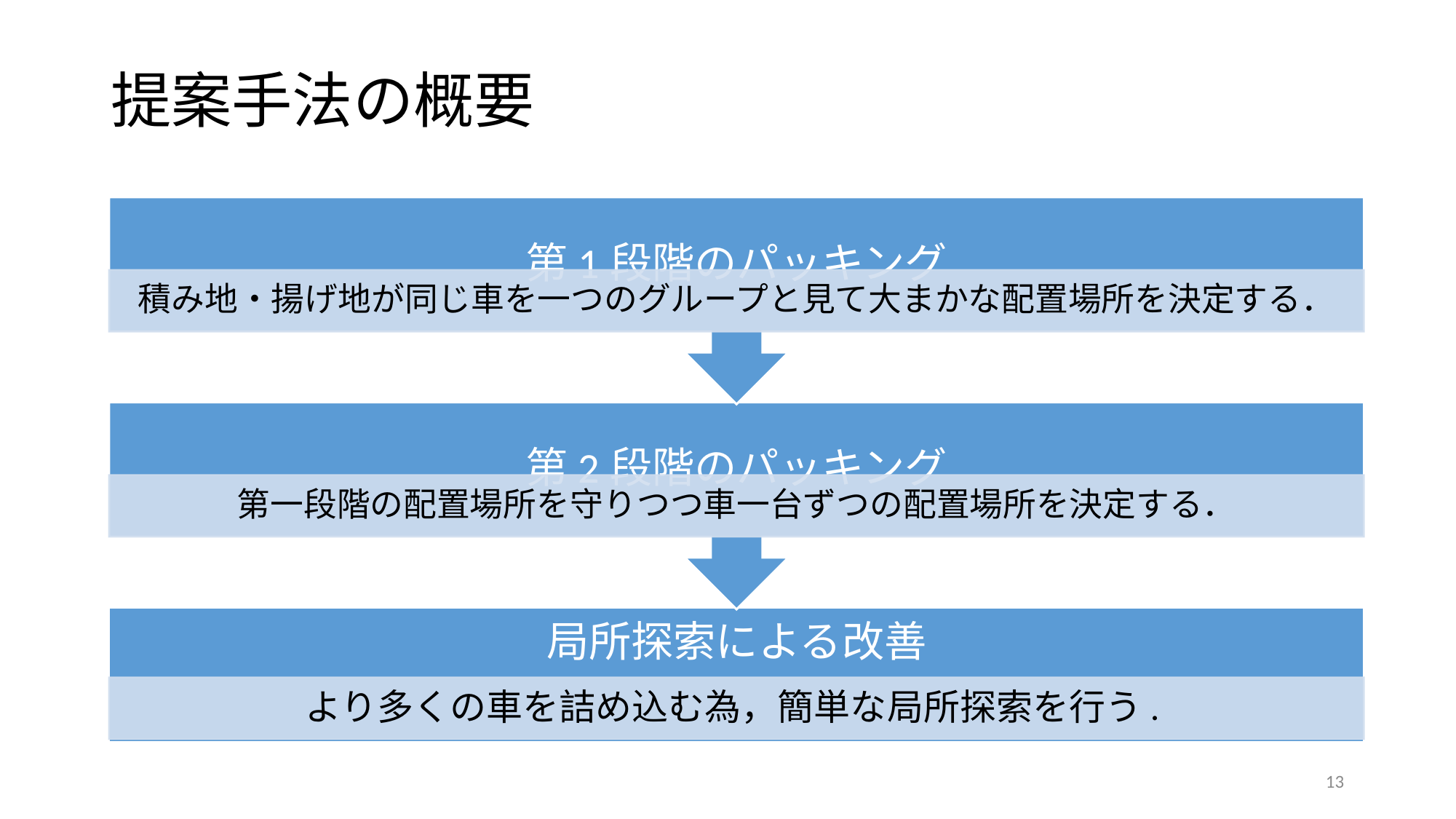

# 提案手法の概要
局所探索による改善
より多くの車を詰め込む為，簡単な局所探索を行う.
第2段階のパッキング
第一段階の配置場所を守りつつ車一台ずつの配置場所を決定する．
第1段階のパッキング
積み地・揚げ地が同じ車を一つのグループと見て大まかな配置場所を決定する．
13